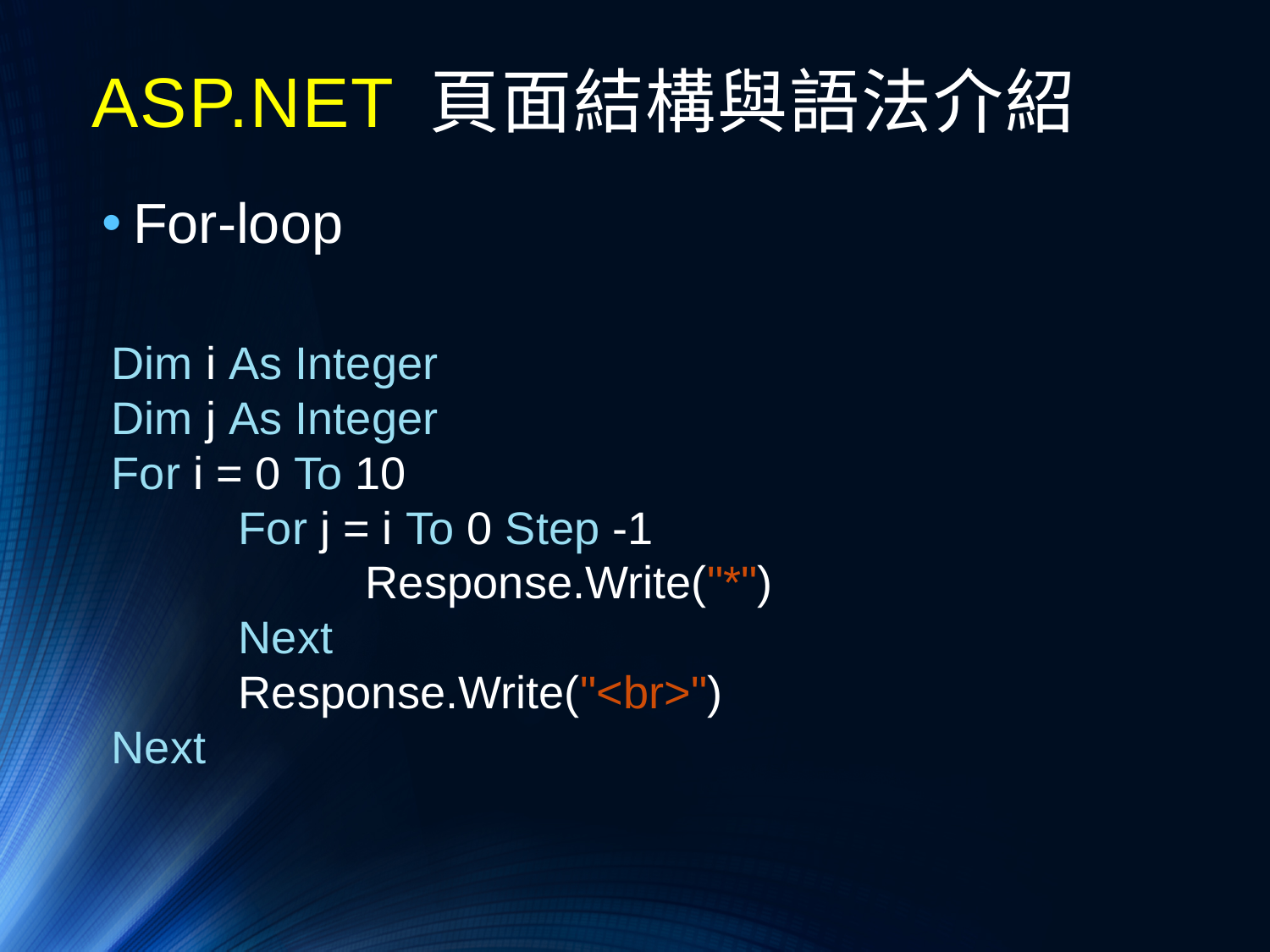

# ASP.NET 頁面結構與語法介紹
For-loop

Dim i As Integer
Dim j As Integer
For i = 0 To 10
	For j = i To 0 Step -1
		Response.Write("*")
	Next
	Response.Write("<br>")
Next